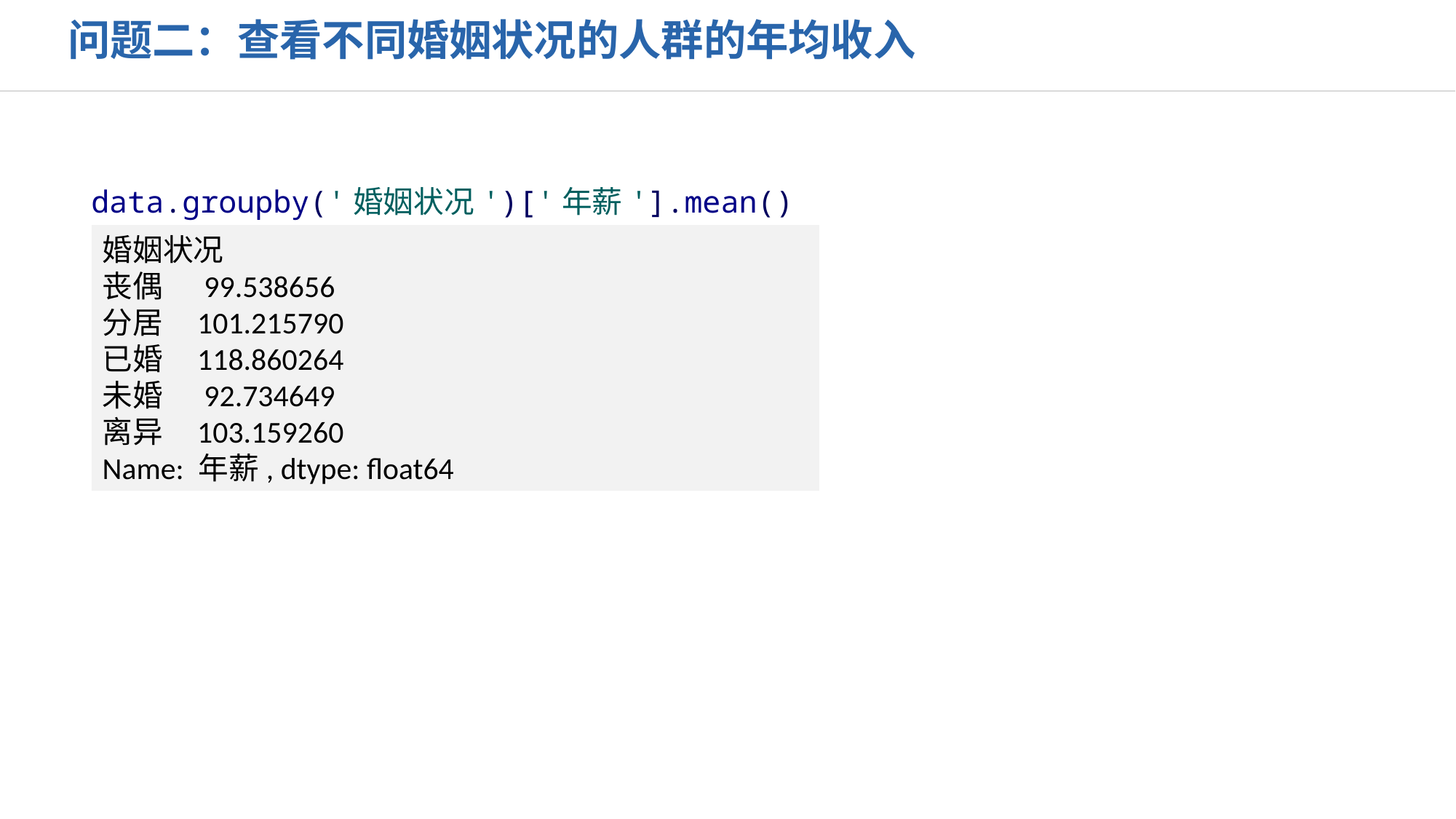

问题二：查看不同婚姻状况的人群的年均收入

data.groupby('婚姻状况')['年薪'].mean()
婚姻状况
丧偶     99.538656
分居    101.215790
已婚    118.860264
未婚     92.734649
离异    103.159260
Name: 年薪, dtype: float64